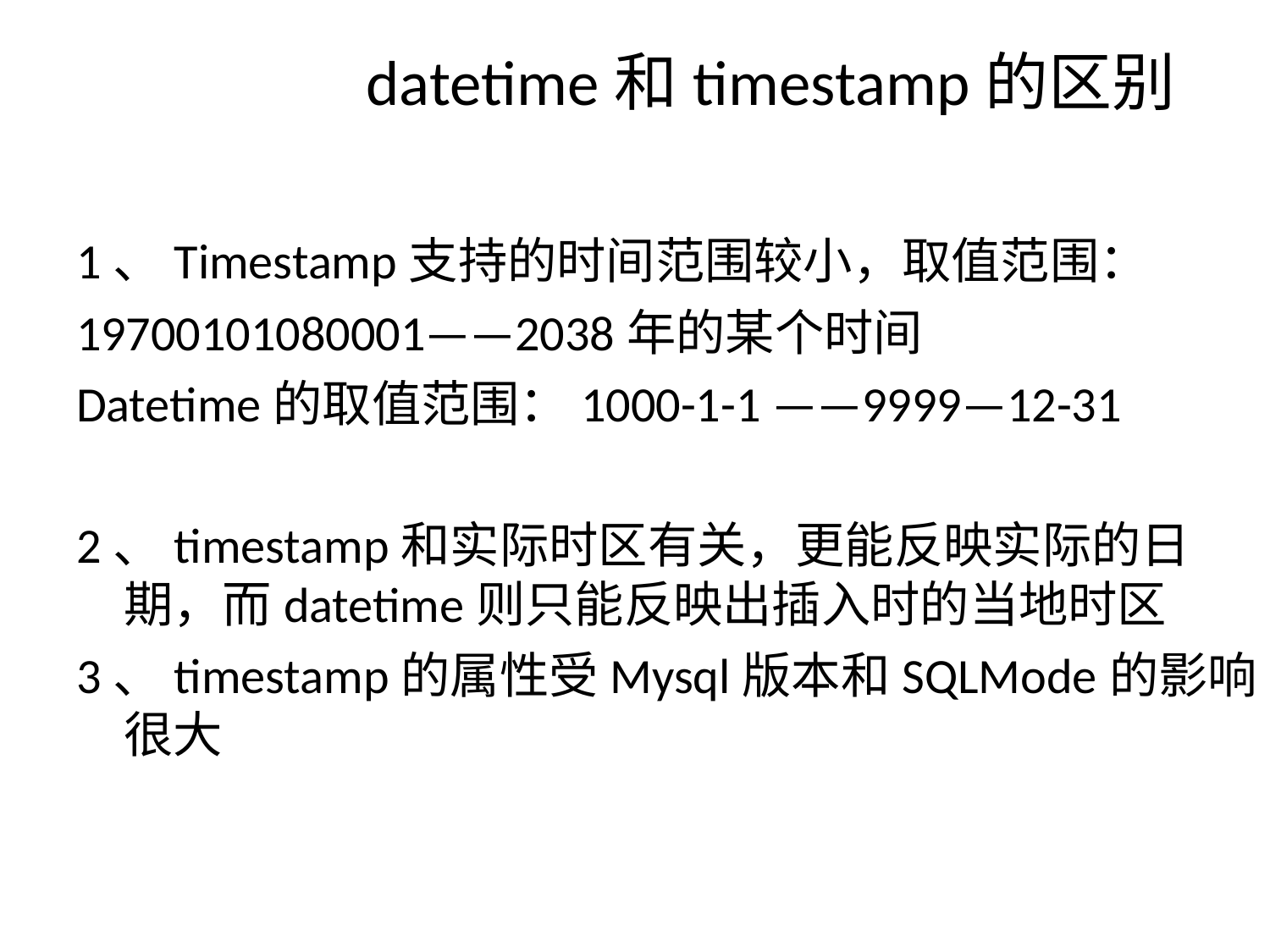

datetime和timestamp的区别
1、Timestamp支持的时间范围较小，取值范围：
19700101080001——2038年的某个时间
Datetime的取值范围：1000-1-1 ——9999—12-31
2、timestamp和实际时区有关，更能反映实际的日
期，而datetime则只能反映出插入时的当地时区
3、timestamp的属性受Mysql版本和SQLMode的影响
很大